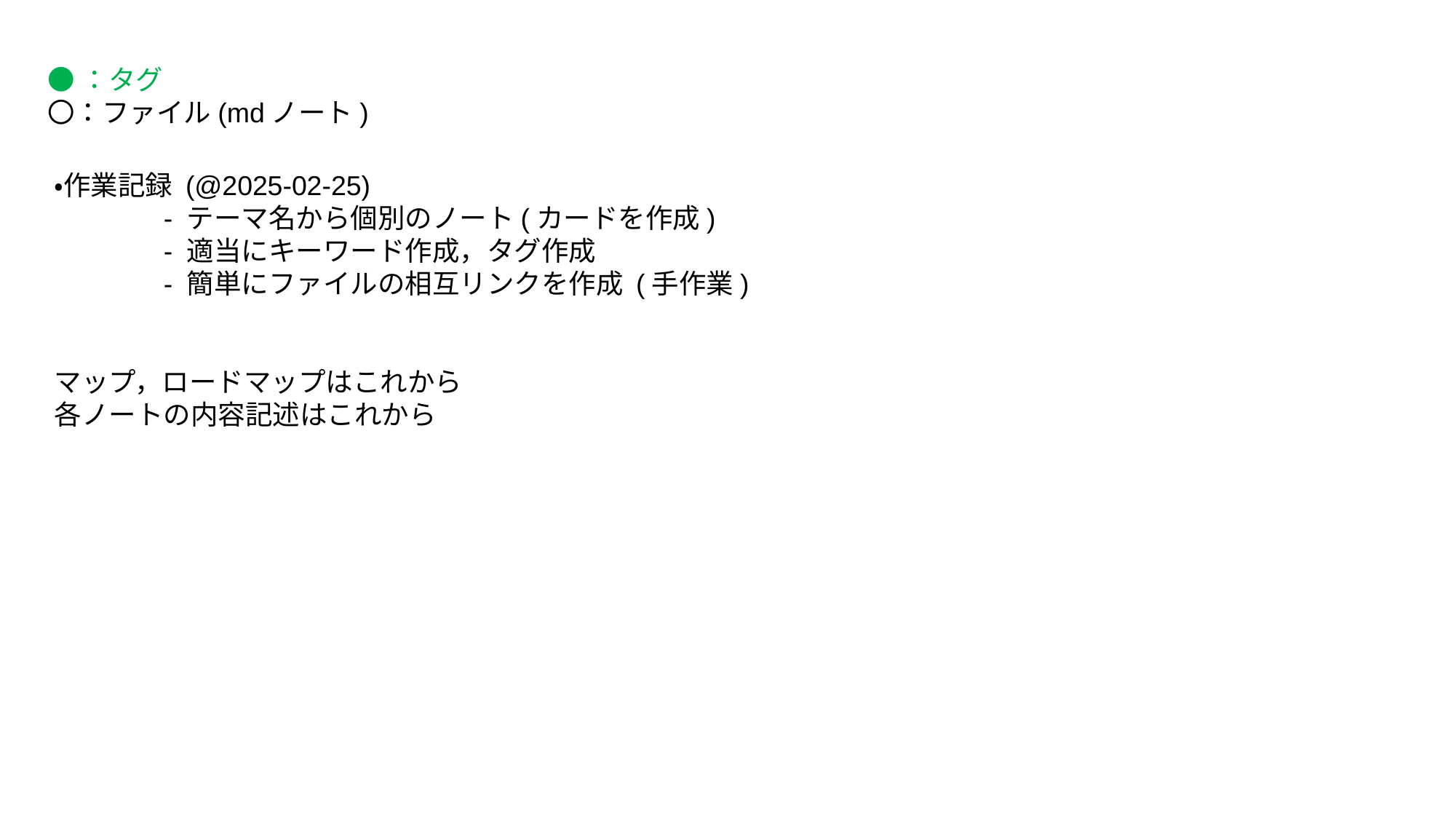

●：タグ
〇：ファイル(mdノート)
・作業記録 (@2025-02-25)
	- テーマ名から個別のノート(カードを作成)
	- 適当にキーワード作成，タグ作成
	- 簡単にファイルの相互リンクを作成 (手作業)

マップ，ロードマップはこれから
各ノートの内容記述はこれから